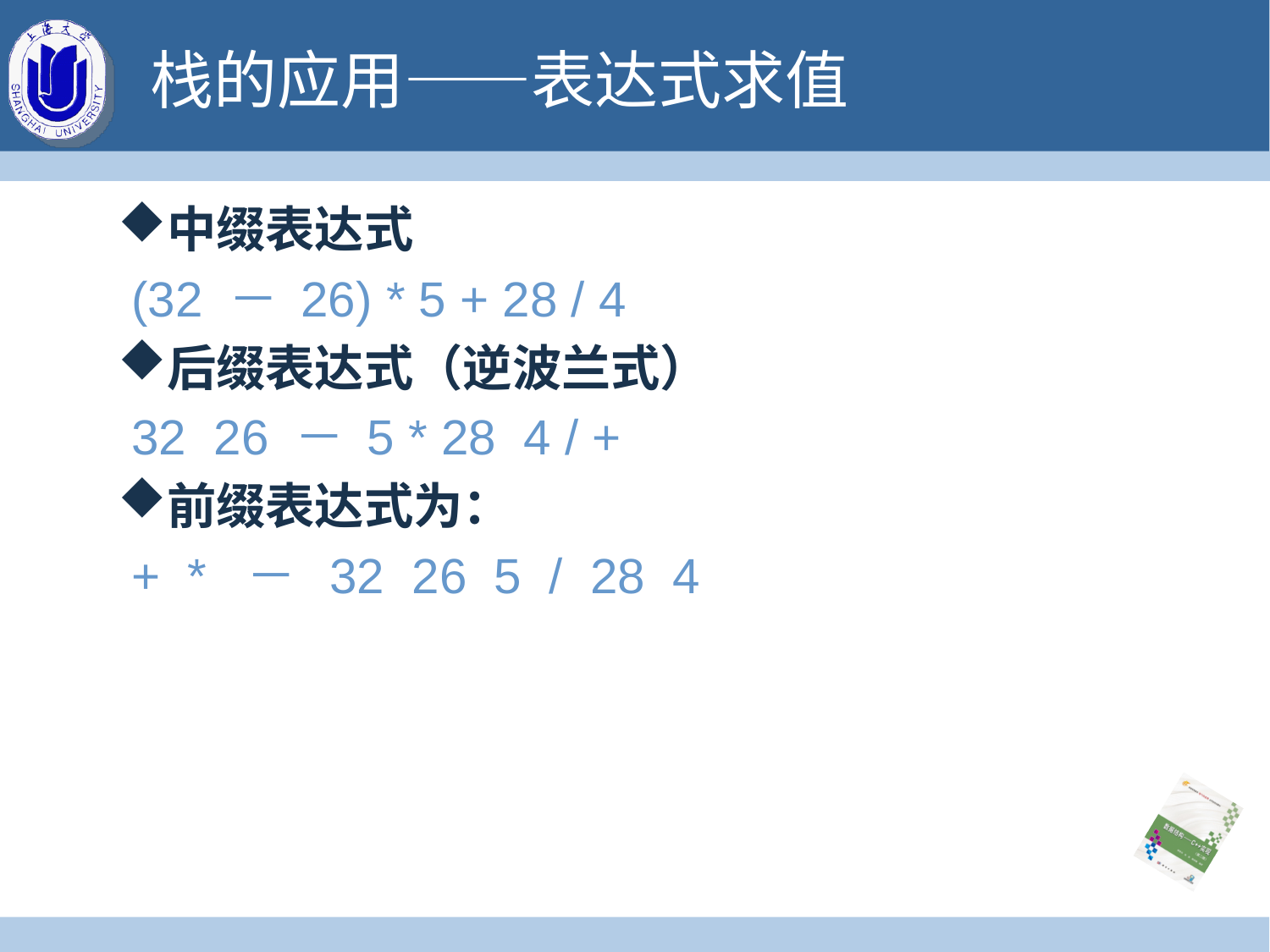

# 栈的应用——表达式求值
中缀表达式
 (32 － 26) * 5 + 28 / 4
后缀表达式（逆波兰式）
 32  26 － 5 * 28  4 / +
前缀表达式为：
 +  *  －  32  26  5  /  28  4